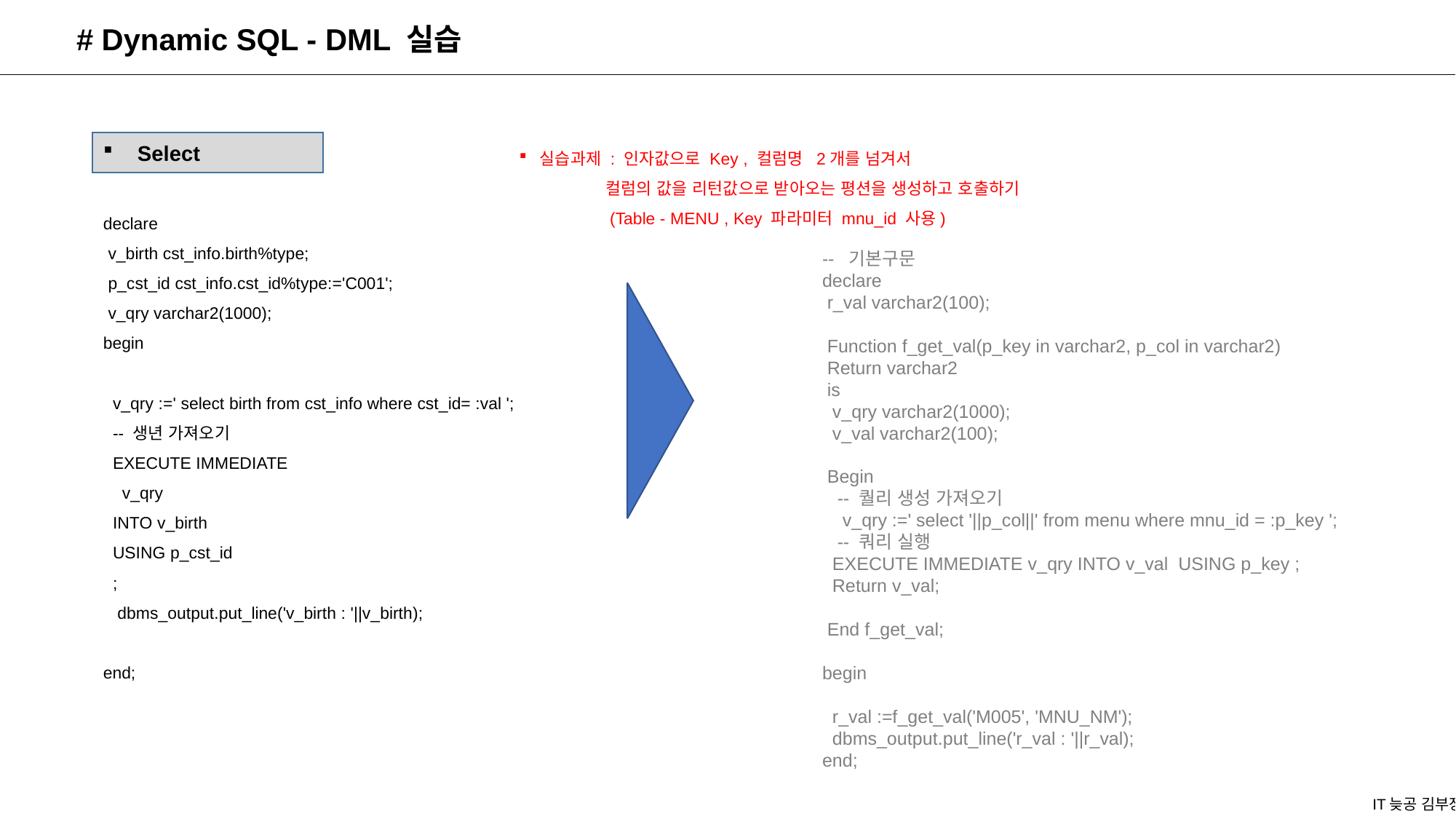

# Dynamic SQL - DML 실습
Select
실습과제 : 인자값으로 Key , 컬럼명  2개를 넘겨서
              컬럼의 값을 리턴값으로 받아오는 평션을 생성하고 호출하기
              (Table - MENU , Key 파라미터 mnu_id 사용)
declare
 v_birth cst_info.birth%type;
 p_cst_id cst_info.cst_id%type:='C001';
 v_qry varchar2(1000);
begin

  v_qry :=' select birth from cst_info where cst_id= :val ';
  -- 생년 가져오기
  EXECUTE IMMEDIATE
    v_qry
  INTO v_birth
  USING p_cst_id
  ;
   dbms_output.put_line('v_birth : '||v_birth);

end;
--  기본구문
declare
 r_val varchar2(100);

 Function f_get_val(p_key in varchar2, p_col in varchar2)
 Return varchar2
 is
  v_qry varchar2(1000);
  v_val varchar2(100);

 Begin
   -- 퀄리 생성 가져오기
    v_qry :=' select '||p_col||' from menu where mnu_id = :p_key ';
   -- 쿼리 실행
  EXECUTE IMMEDIATE v_qry INTO v_val  USING p_key ;
  Return v_val;

 End f_get_val;

begin

  r_val :=f_get_val('M005', 'MNU_NM');
  dbms_output.put_line('r_val : '||r_val);
end;

IT늦공 김부장